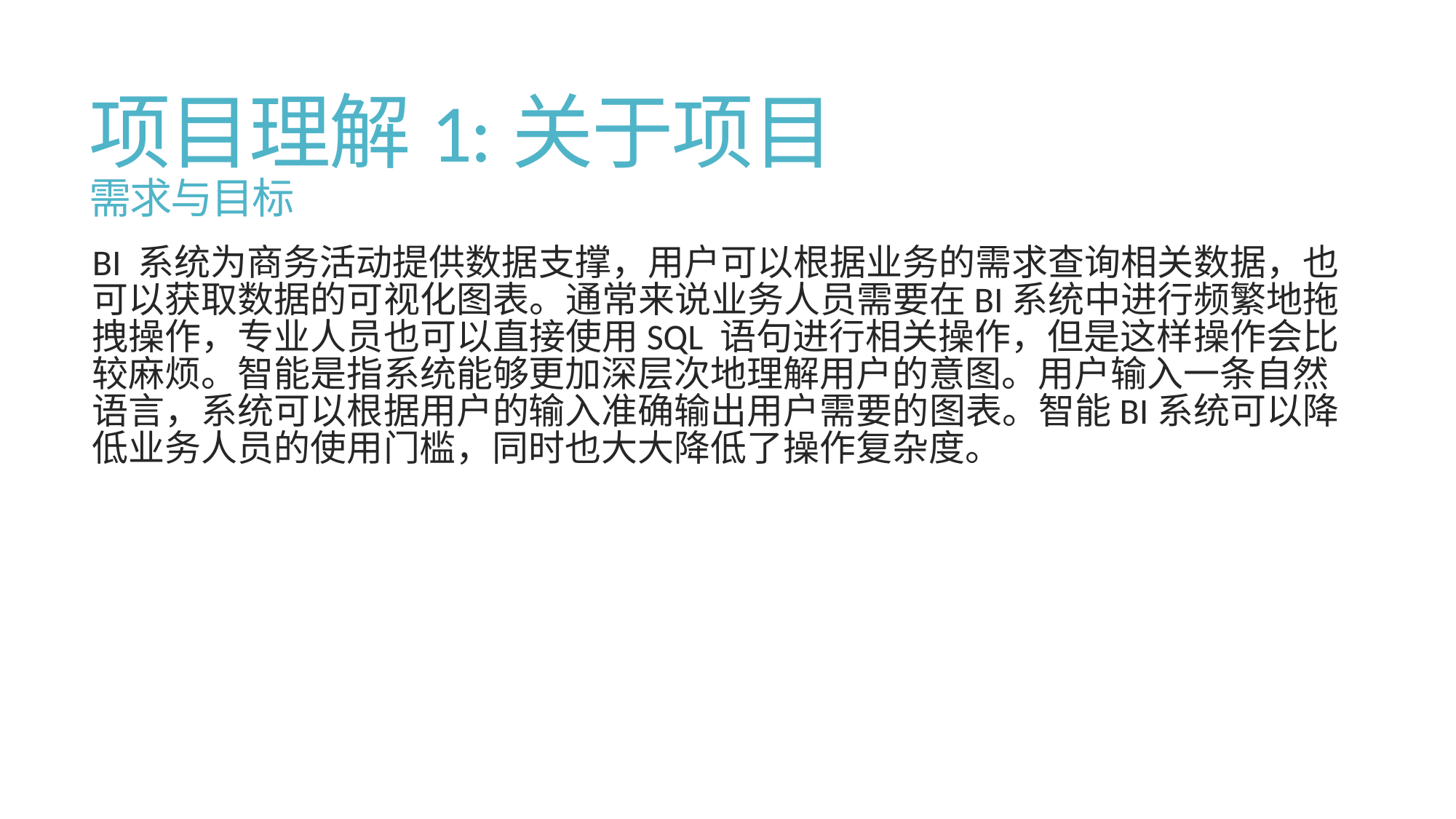

# 项目理解1:关于项目 需求与目标
BI 系统为商务活动提供数据支撑，用户可以根据业务的需求查询相关数据，也可以获取数据的可视化图表。通常来说业务人员需要在BI系统中进行频繁地拖拽操作，专业人员也可以直接使用SQL 语句进行相关操作，但是这样操作会比较麻烦。智能是指系统能够更加深层次地理解用户的意图。用户输入一条自然语言，系统可以根据用户的输入准确输出用户需要的图表。智能BI系统可以降低业务人员的使用门槛，同时也大大降低了操作复杂度。